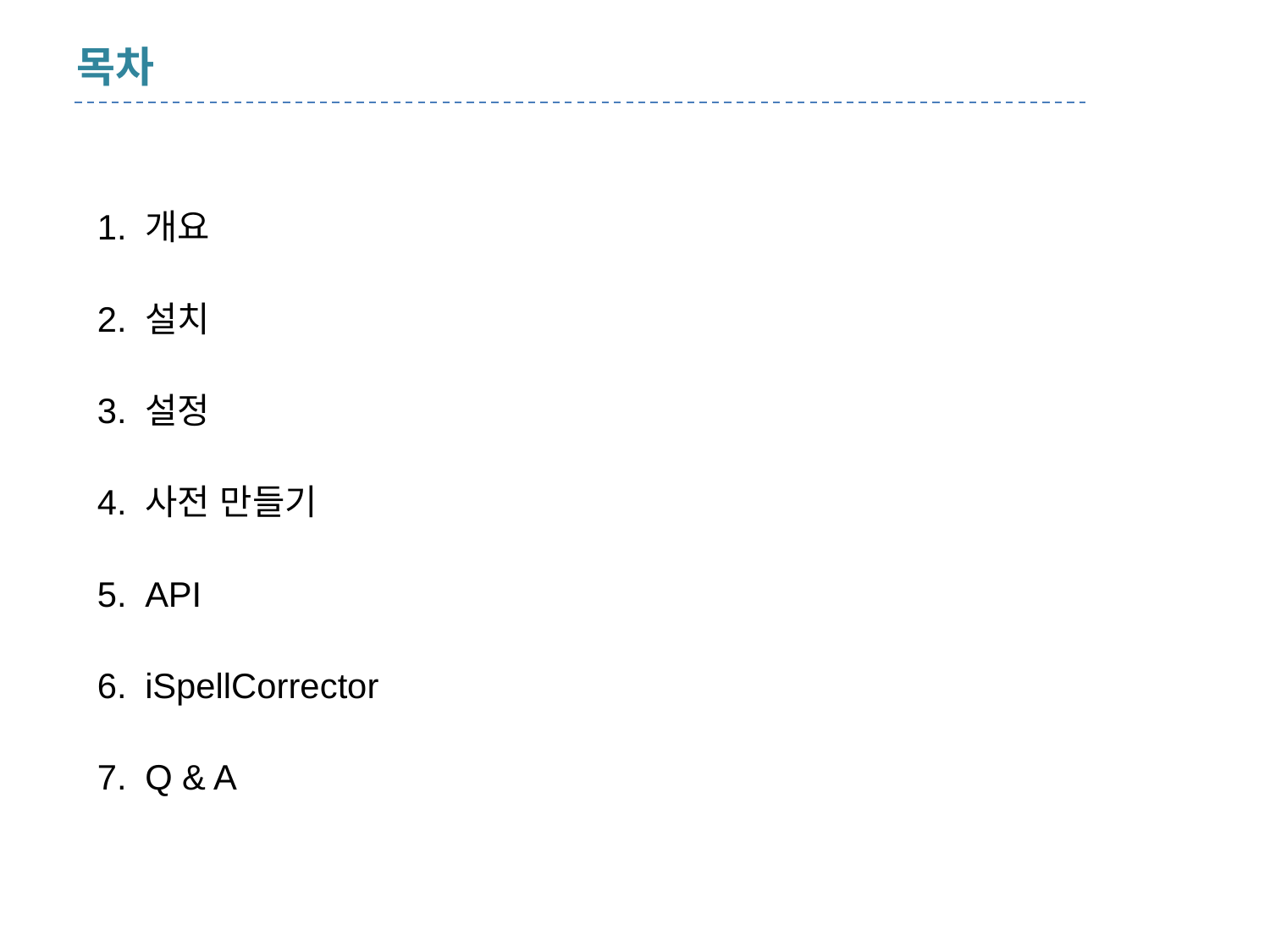

# 목차

개요
설치
설정
사전 만들기
API
iSpellCorrector
Q & A